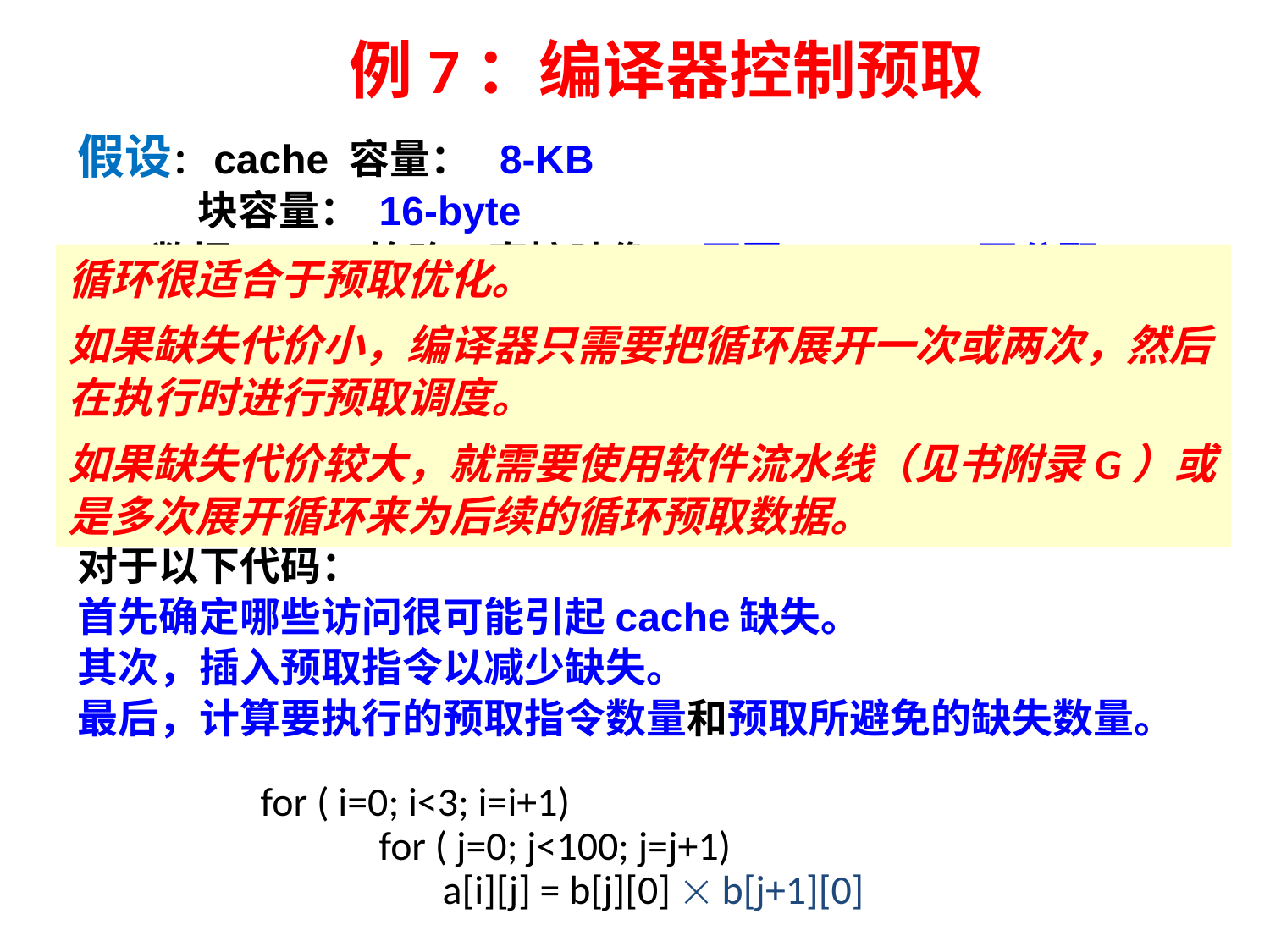

# 例7：编译器控制预取
假设：cache 容量：  8-KB
		       块容量： 16-byte
	  数据cache策略：直接映像、 写回cache 、 写分配
	双精度浮点数组 a 和 b 的元素是 8 个字节。
	a 数组：3 行，100列
	b 数组：101 行，3列 （只用到1列： b[0][0] ~ b[100][0] ）
	在程序初始时，数组不在Cache中。
对于以下代码：
首先确定哪些访问很可能引起cache缺失。
其次，插入预取指令以减少缺失。
最后，计算要执行的预取指令数量和预取所避免的缺失数量。

for ( i=0; i<3; i=i+1)
             for ( j=0; j<100; j=j+1)
                    a[i][j] = b[j][0] × b[j+1][0]
循环很适合于预取优化。
如果缺失代价小，编译器只需要把循环展开一次或两次，然后在执行时进行预取调度。
如果缺失代价较大，就需要使用软件流水线（见书附录G）或是多次展开循环来为后续的循环预取数据。
68